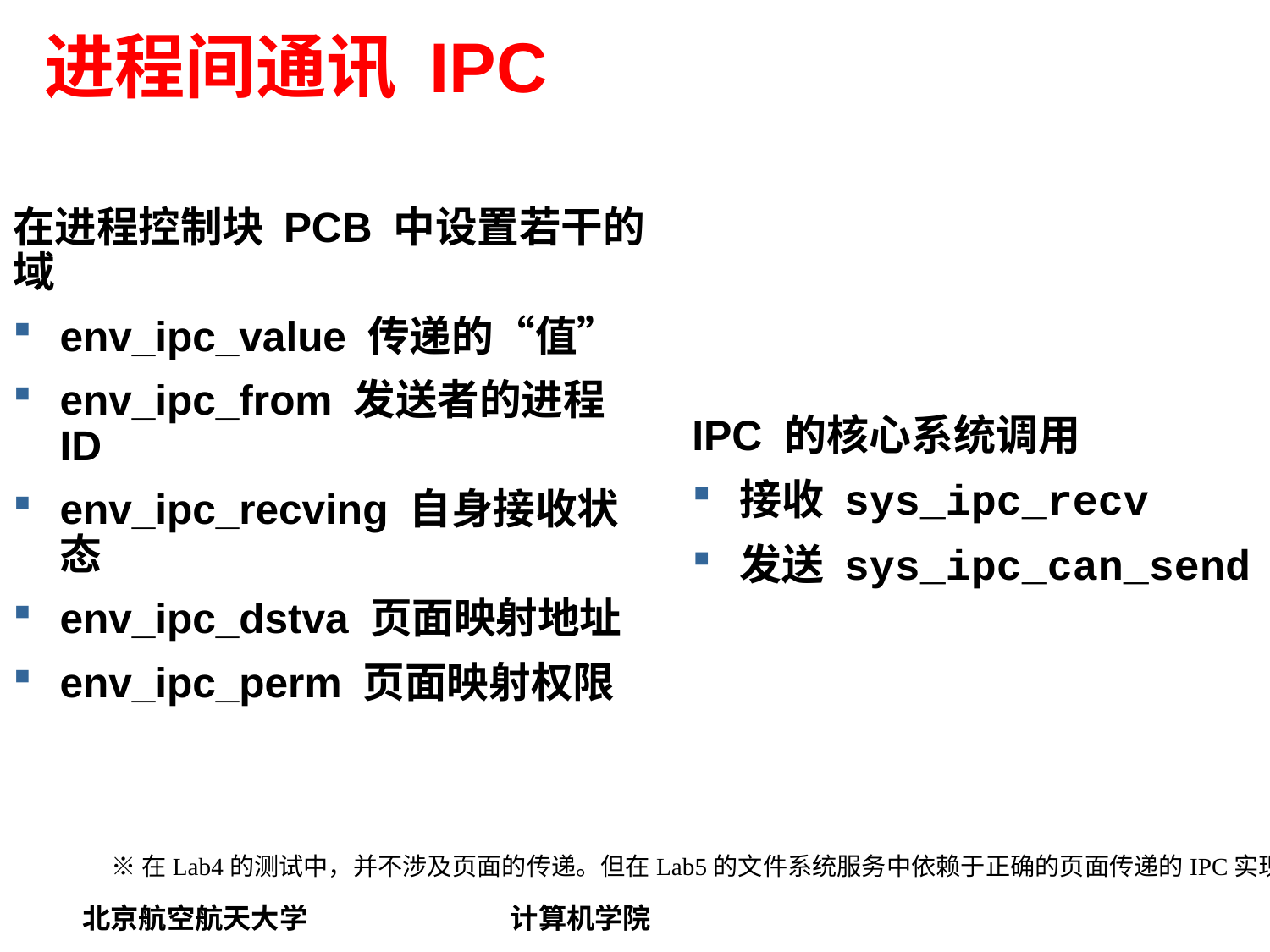

# 进程间通讯 IPC
在进程控制块 PCB 中设置若干的域
env_ipc_value 传递的“值”
env_ipc_from 发送者的进程ID
env_ipc_recving 自身接收状态
env_ipc_dstva 页面映射地址
env_ipc_perm 页面映射权限
IPC 的核心系统调用
接收 sys_ipc_recv
发送 sys_ipc_can_send
※在Lab4的测试中，并不涉及页面的传递。但在Lab5的文件系统服务中依赖于正确的页面传递的IPC实现。